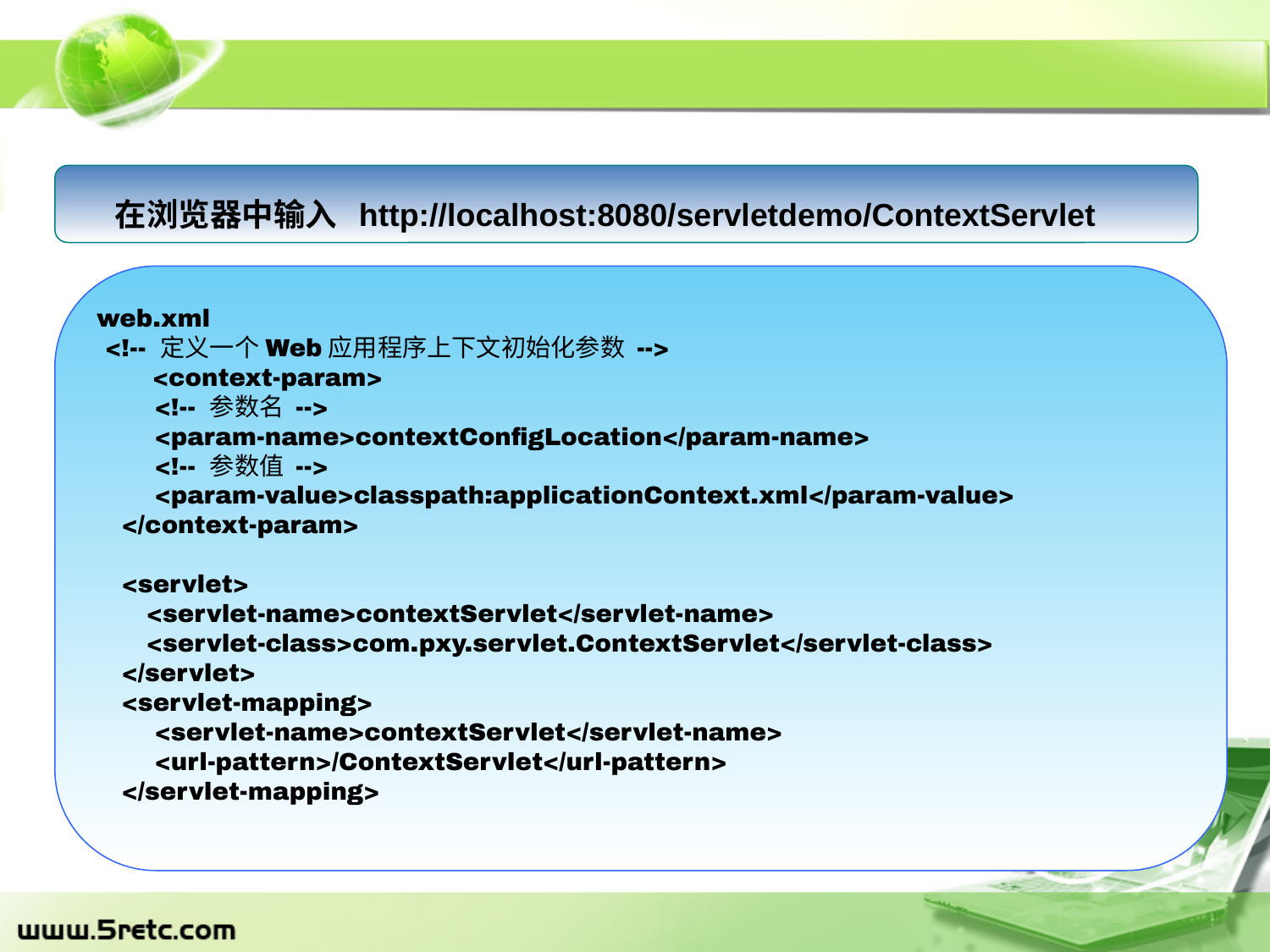

在浏览器中输入  http://localhost:8080/servletdemo/ContextServlet
web.xml
 <!-- 定义一个Web应用程序上下文初始化参数 -->
　　<context-param>
       <!-- 参数名 -->
       <param-name>contextConfigLocation</param-name>
       <!-- 参数值 -->
       <param-value>classpath:applicationContext.xml</param-value>
   </context-param>

   <servlet>
      <servlet-name>contextServlet</servlet-name>
      <servlet-class>com.pxy.servlet.ContextServlet</servlet-class>
   </servlet>
   <servlet-mapping>
       <servlet-name>contextServlet</servlet-name>
       <url-pattern>/ContextServlet</url-pattern>
   </servlet-mapping>